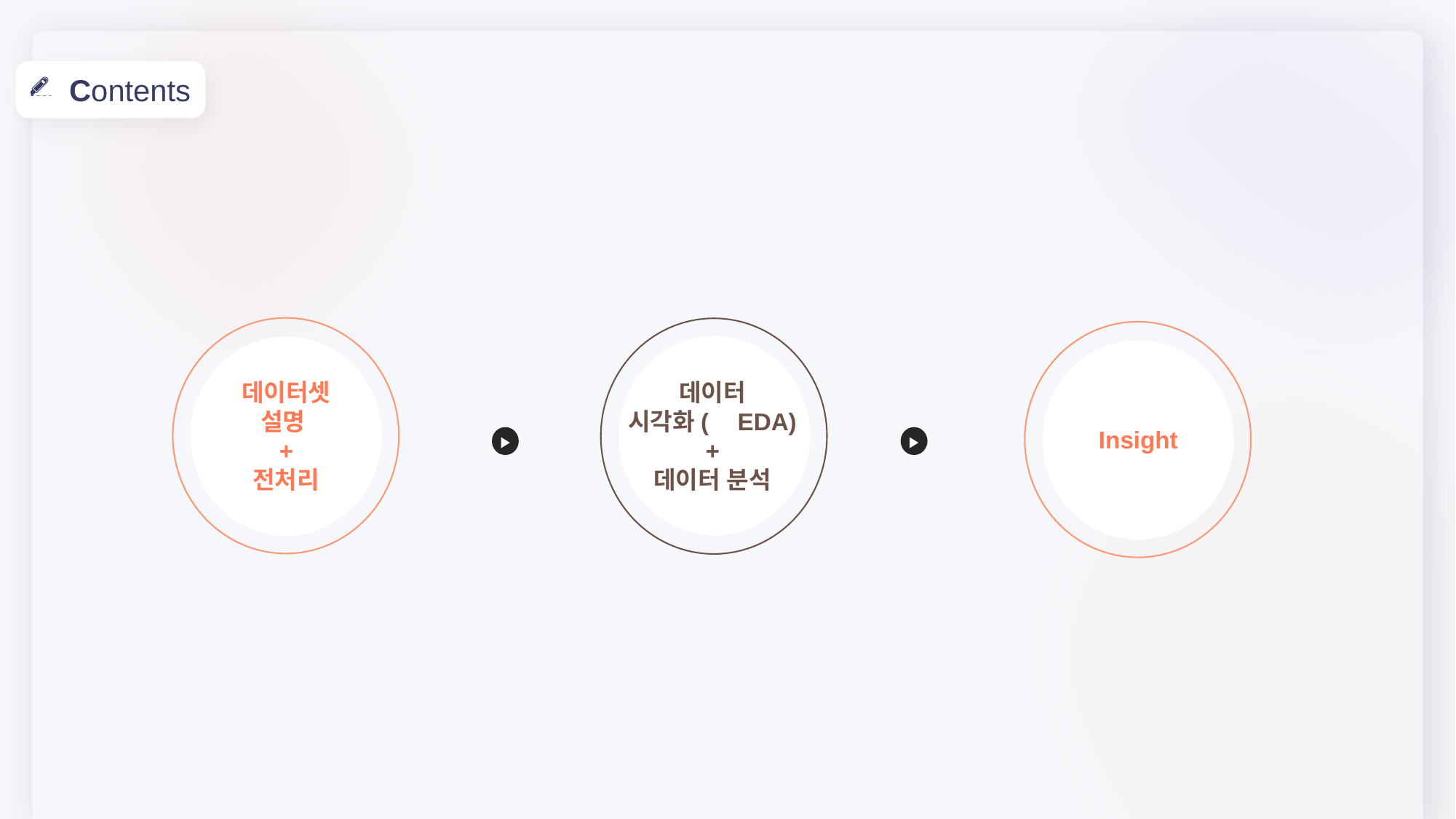

Contents

데이터
시각화(	EDA)
+
데이터 분석
데이터셋
설명
+
전처리
Insight
▶
▶